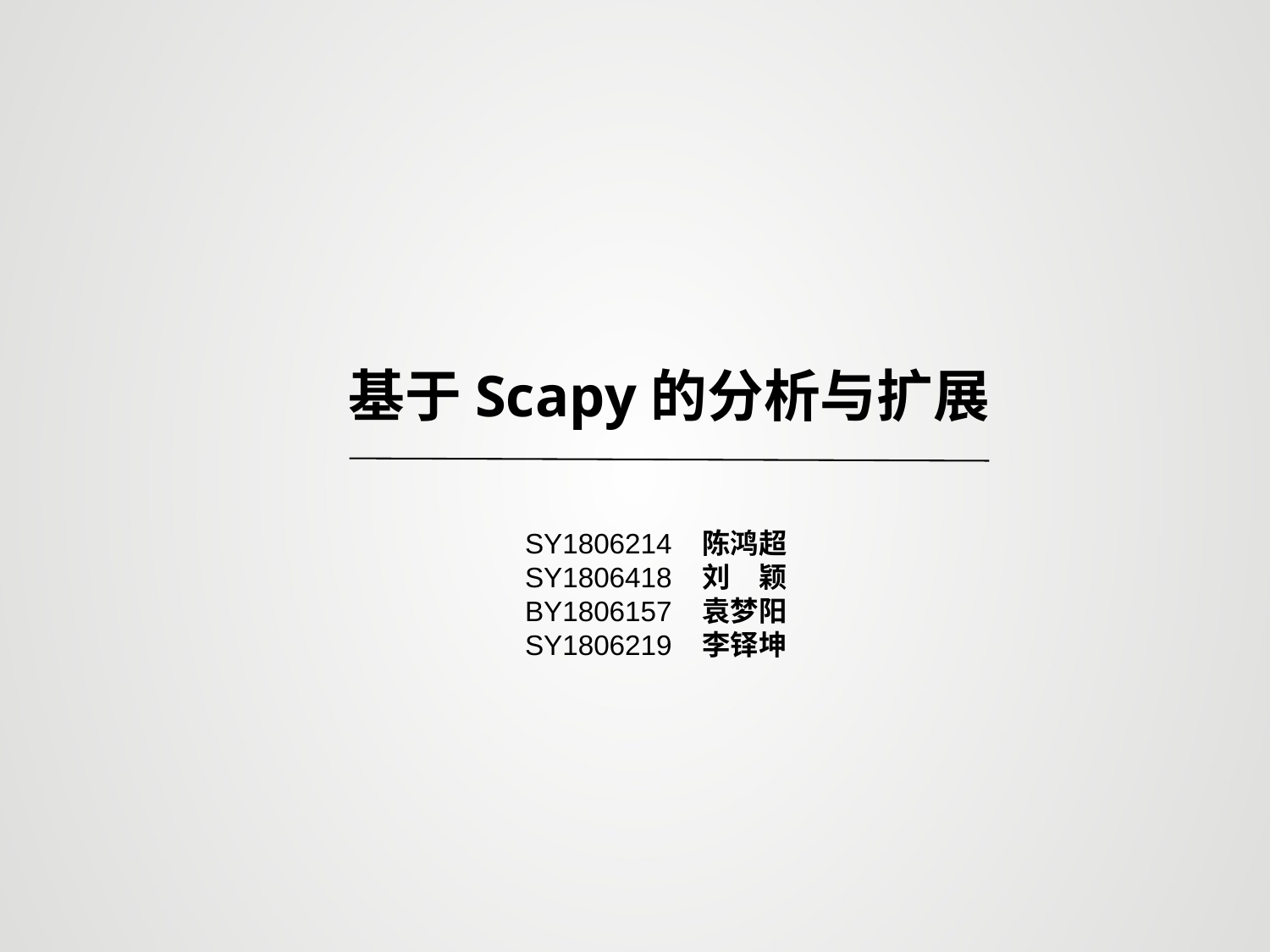

基于Scapy的分析与扩展
SY1806214   陈鸿超
SY1806418   刘　颖
BY1806157   袁梦阳
SY1806219   李铎坤